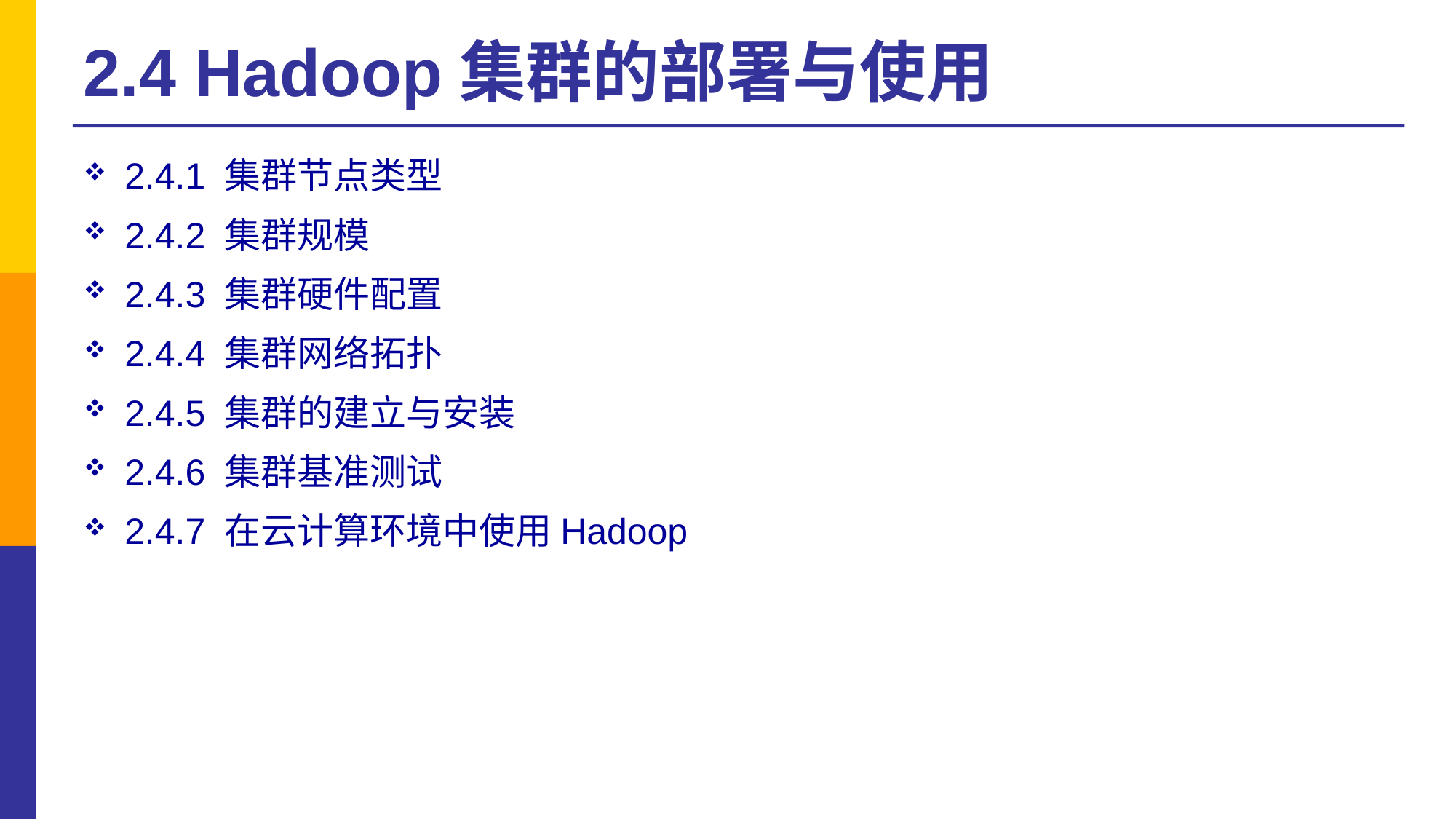

# 2.4 Hadoop集群的部署与使用
2.4.1 集群节点类型
2.4.2 集群规模
2.4.3 集群硬件配置
2.4.4 集群网络拓扑
2.4.5 集群的建立与安装
2.4.6 集群基准测试
2.4.7 在云计算环境中使用Hadoop